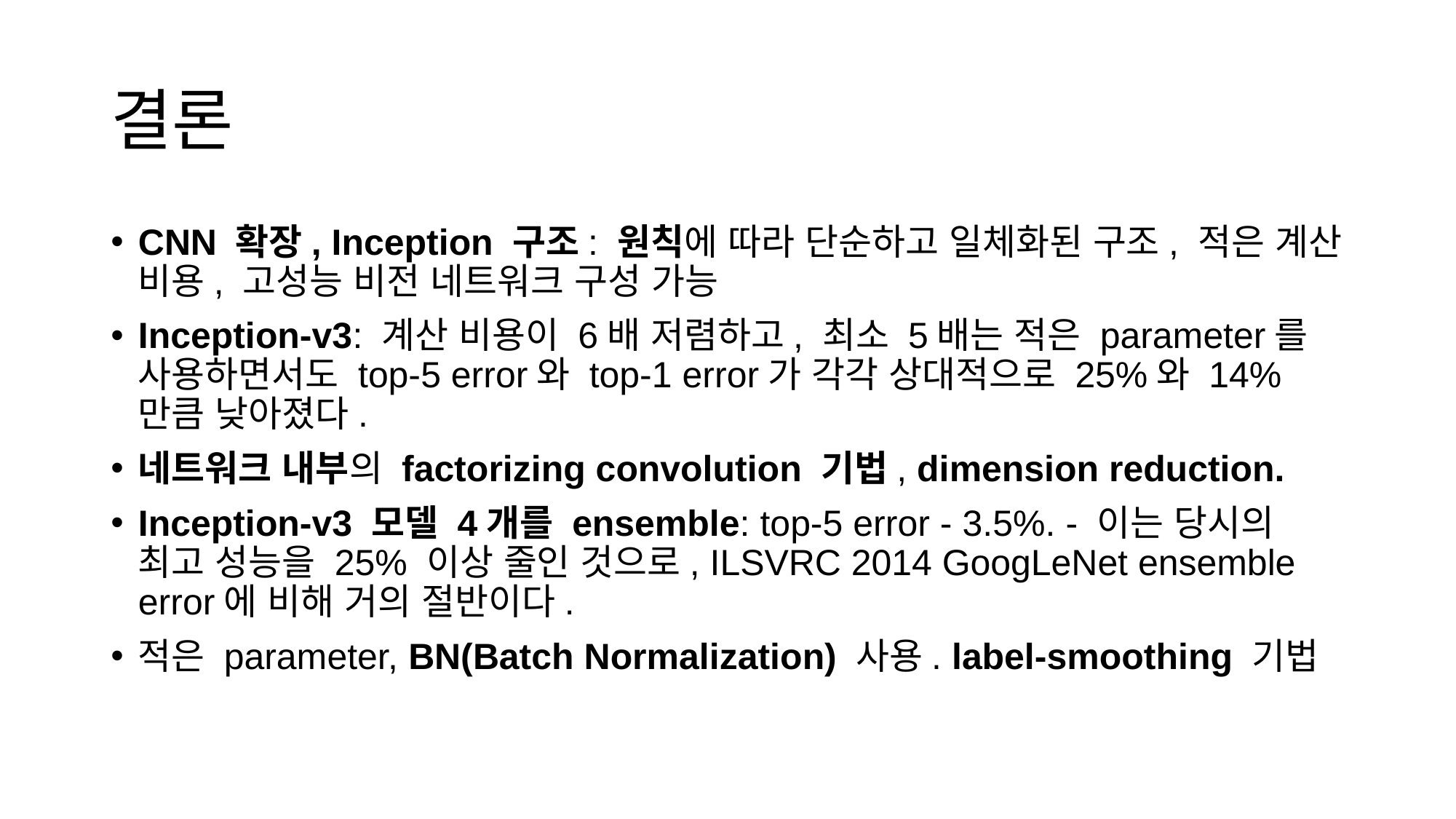

# 결론
CNN 확장, Inception 구조: 원칙에 따라 단순하고 일체화된 구조, 적은 계산 비용, 고성능 비전 네트워크 구성 가능
Inception-v3: 계산 비용이 6배 저렴하고, 최소 5배는 적은 parameter를 사용하면서도 top-5 error와 top-1 error가 각각 상대적으로 25%와 14% 만큼 낮아졌다.
네트워크 내부의 factorizing convolution 기법, dimension reduction.
Inception-v3 모델 4개를 ensemble: top-5 error - 3.5%. - 이는 당시의 최고 성능을 25% 이상 줄인 것으로, ILSVRC 2014 GoogLeNet ensemble error에 비해 거의 절반이다.
적은 parameter, BN(Batch Normalization) 사용. label-smoothing 기법